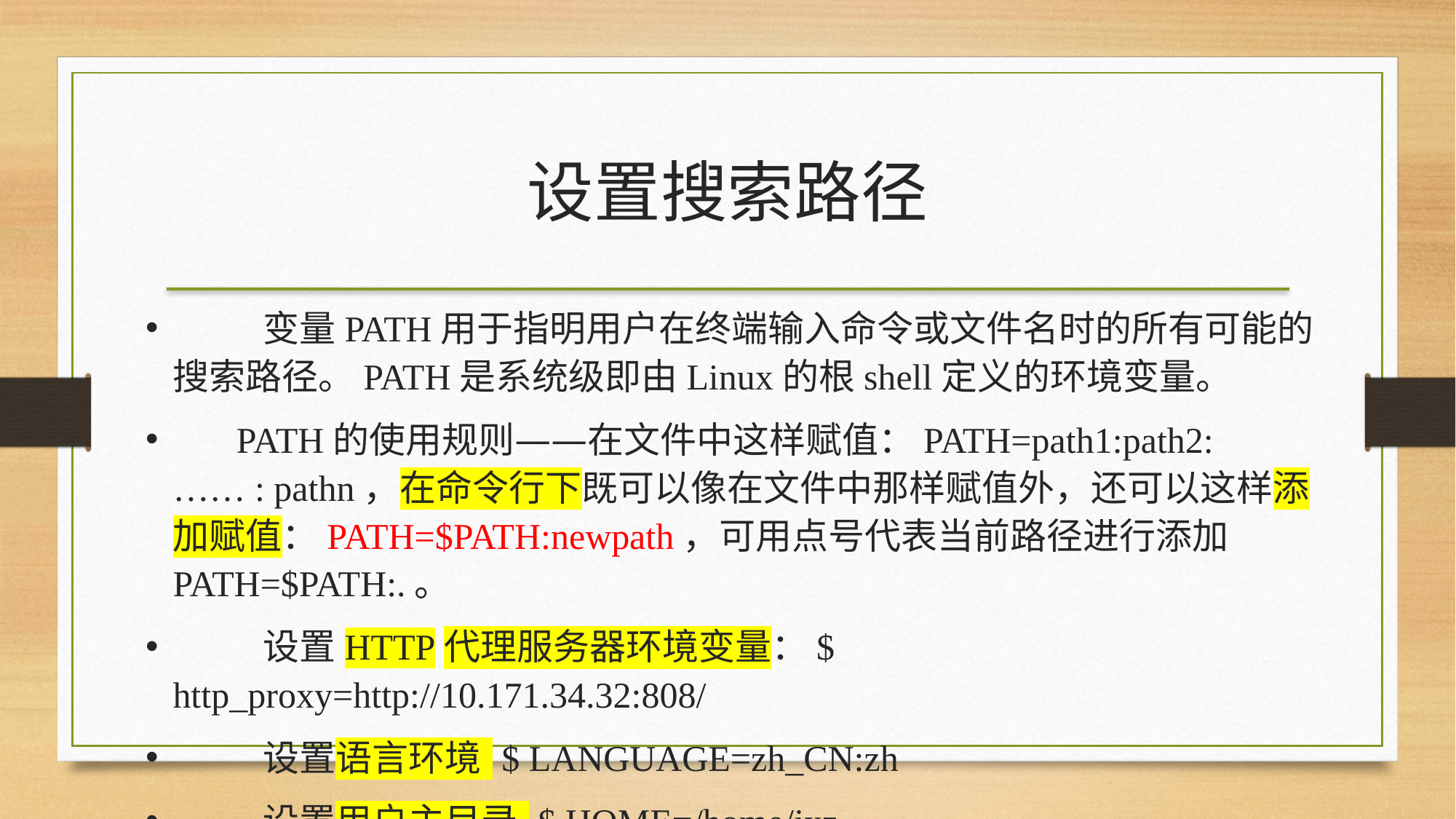

# 设置搜索路径
       变量PATH用于指明用户在终端输入命令或文件名时的所有可能的搜索路径。PATH是系统级即由Linux的根shell定义的环境变量。
       PATH的使用规则——在文件中这样赋值：PATH=path1:path2: …… : pathn，在命令行下既可以像在文件中那样赋值外，还可以这样添加赋值：PATH=$PATH:newpath，可用点号代表当前路径进行添加PATH=$PATH:.。
       设置HTTP代理服务器环境变量：$ http_proxy=http://10.171.34.32:808/
       设置语言环境 $ LANGUAGE=zh_CN:zh
       设置用户主目录 $ HOME=/home/jxz
        ……